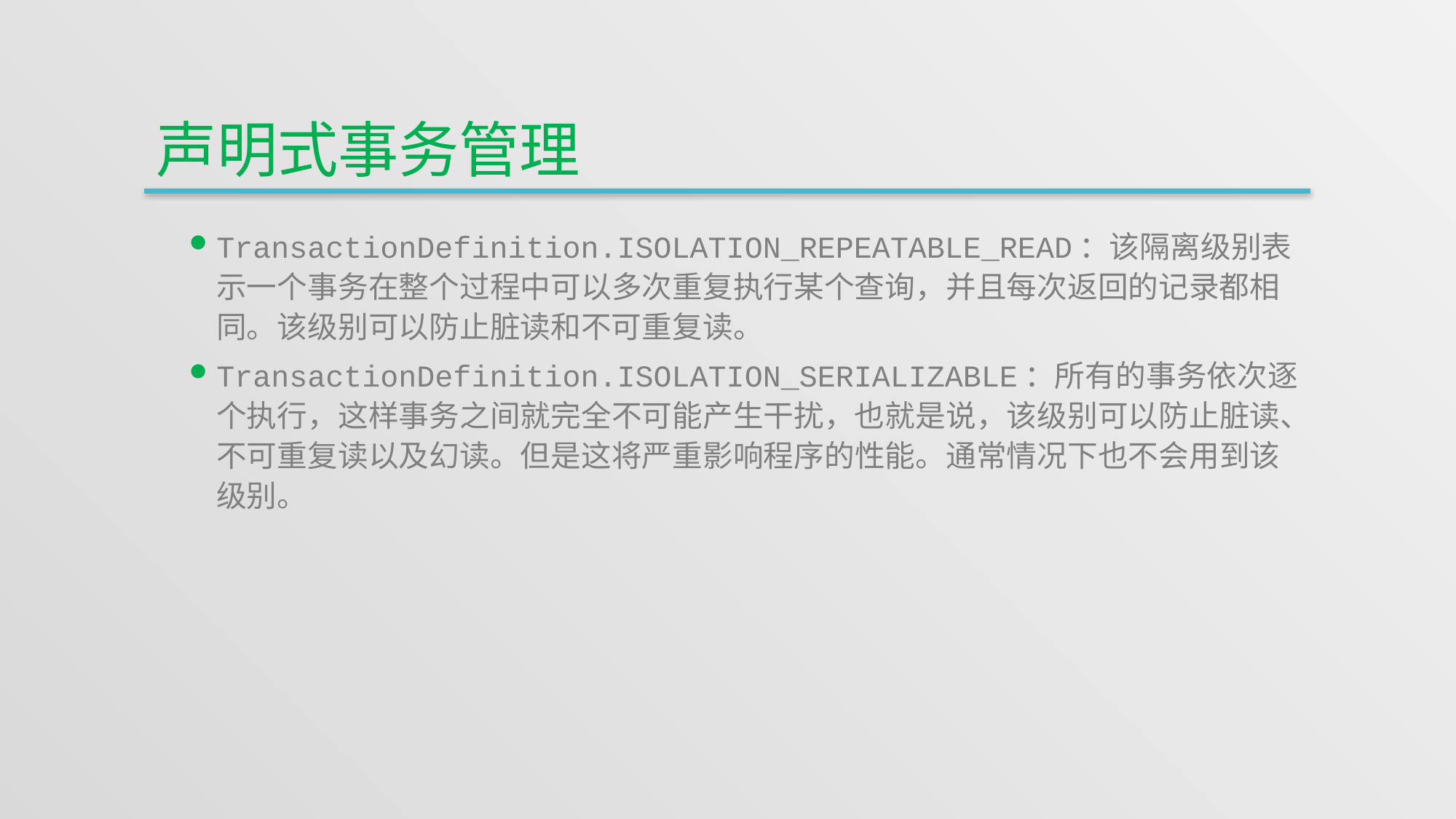

# 声明式事务管理
TransactionDefinition.ISOLATION_REPEATABLE_READ：该隔离级别表示一个事务在整个过程中可以多次重复执行某个查询，并且每次返回的记录都相同。该级别可以防止脏读和不可重复读。
TransactionDefinition.ISOLATION_SERIALIZABLE：所有的事务依次逐个执行，这样事务之间就完全不可能产生干扰，也就是说，该级别可以防止脏读、不可重复读以及幻读。但是这将严重影响程序的性能。通常情况下也不会用到该级别。